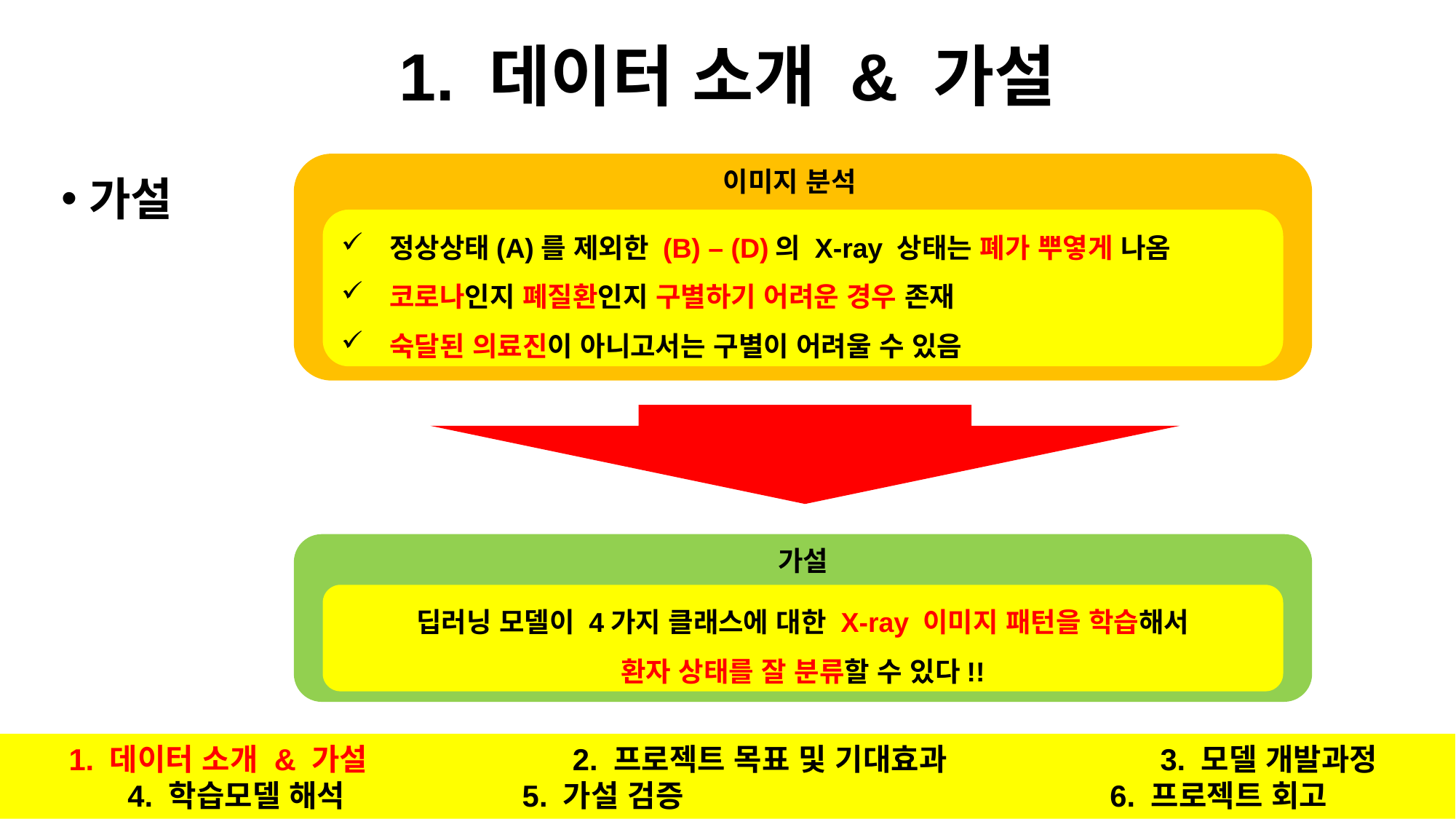

# 1. 데이터 소개 & 가설

이미지 분석
 정상상태(A)를 제외한 (B) – (D)의 X-ray 상태는 폐가 뿌옇게 나옴
 코로나인지 폐질환인지 구별하기 어려운 경우 존재
 숙달된 의료진이 아니고서는 구별이 어려울 수 있음
가설

가설
딥러닝 모델이 4가지 클래스에 대한 X-ray 이미지 패턴을 학습해서
환자 상태를 잘 분류할 수 있다!!
1. 데이터 소개 & 가설		       2. 프로젝트 목표 및 기대효과		3. 모델 개발과정
4. 학습모델 해석		       5. 가설 검증				6. 프로젝트 회고